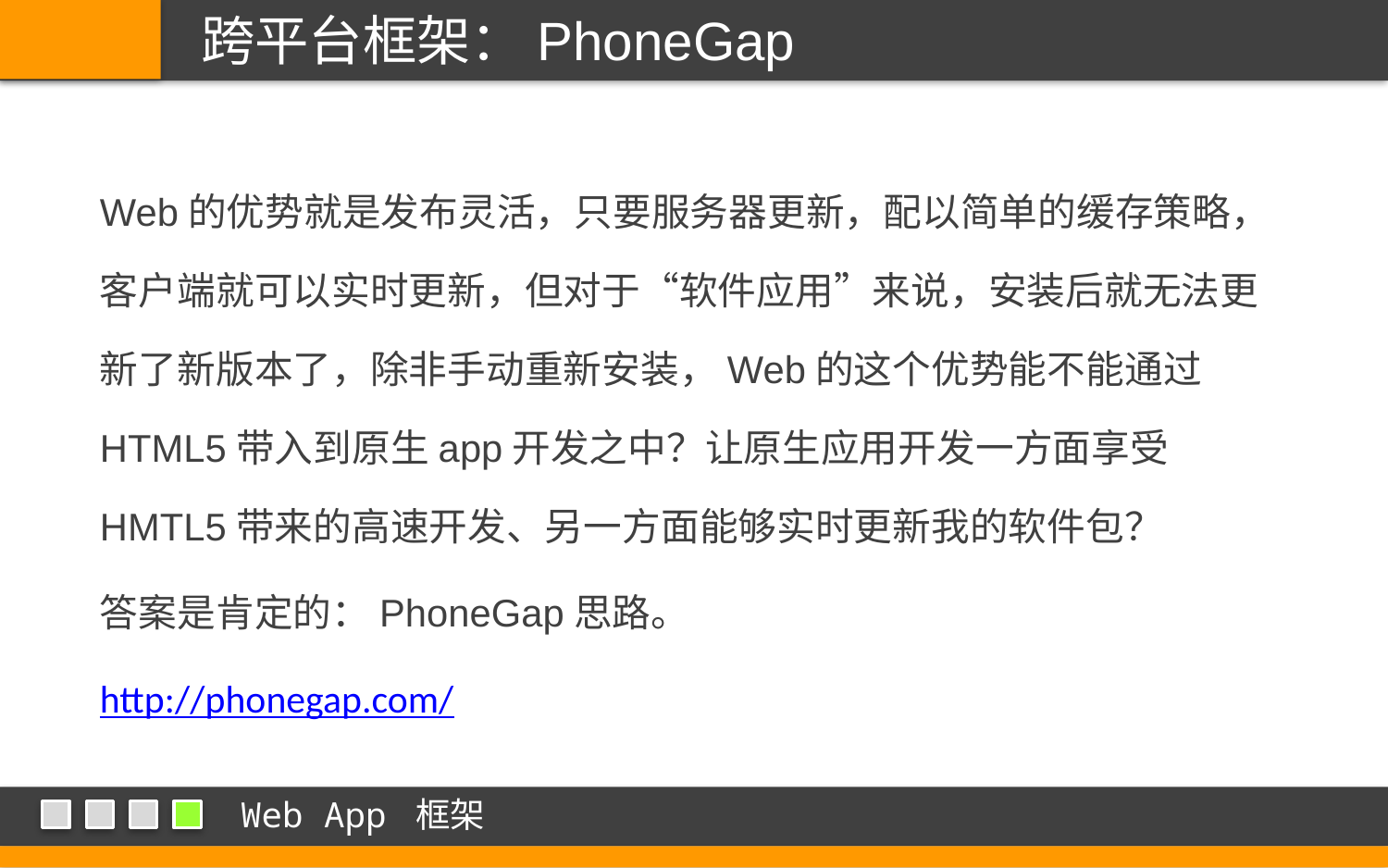

跨平台框架：PhoneGap
Web的优势就是发布灵活，只要服务器更新，配以简单的缓存策略，客户端就可以实时更新，但对于“软件应用”来说，安装后就无法更新了新版本了，除非手动重新安装，Web的这个优势能不能通过HTML5带入到原生app开发之中？让原生应用开发一方面享受HMTL5带来的高速开发、另一方面能够实时更新我的软件包？
答案是肯定的：PhoneGap思路。
http://phonegap.com/
Web App 框架